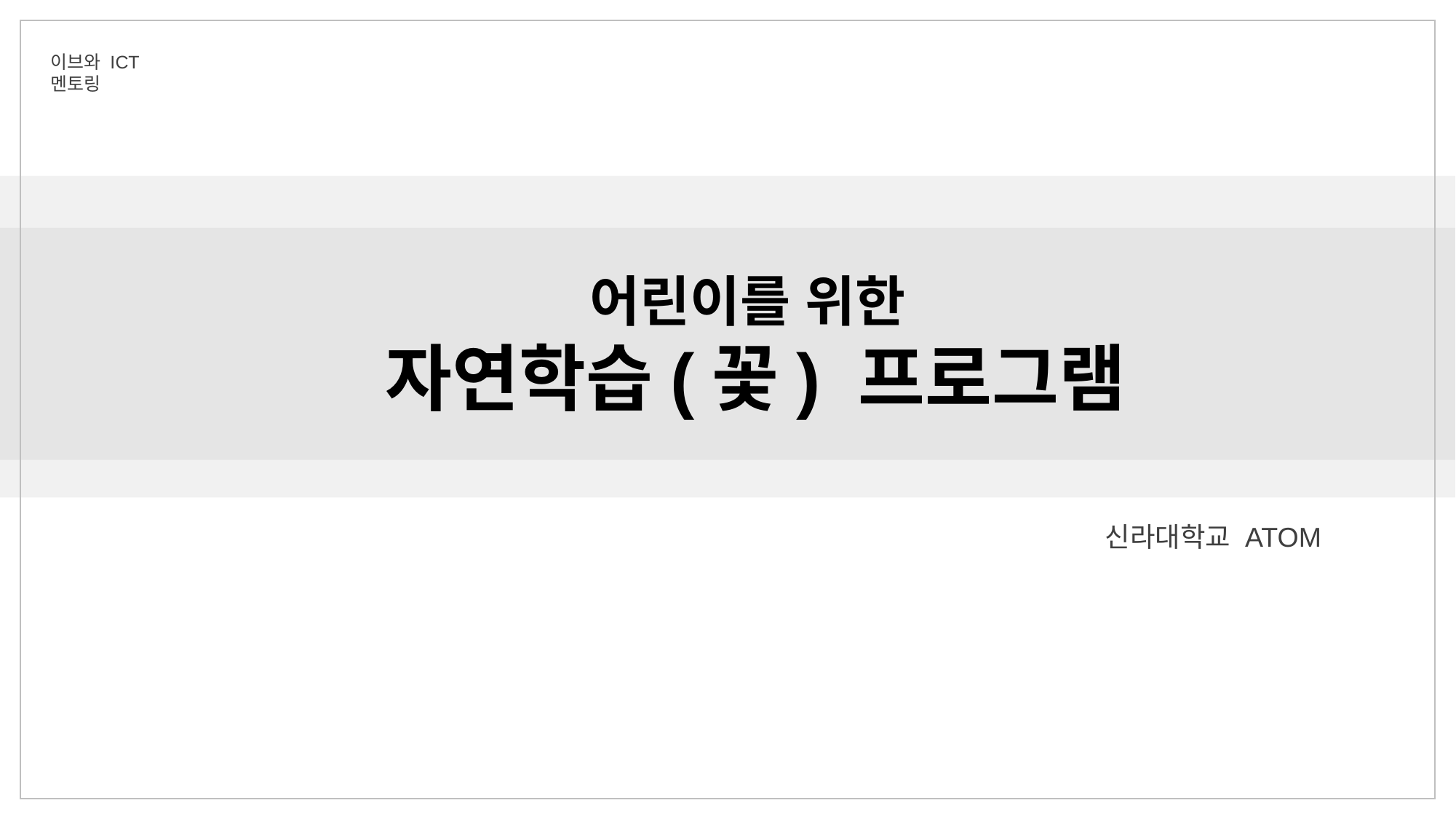

이브와 ICT멘토링

어린이를 위한
자연학습(꽃) 프로그램
신라대학교 ATOM